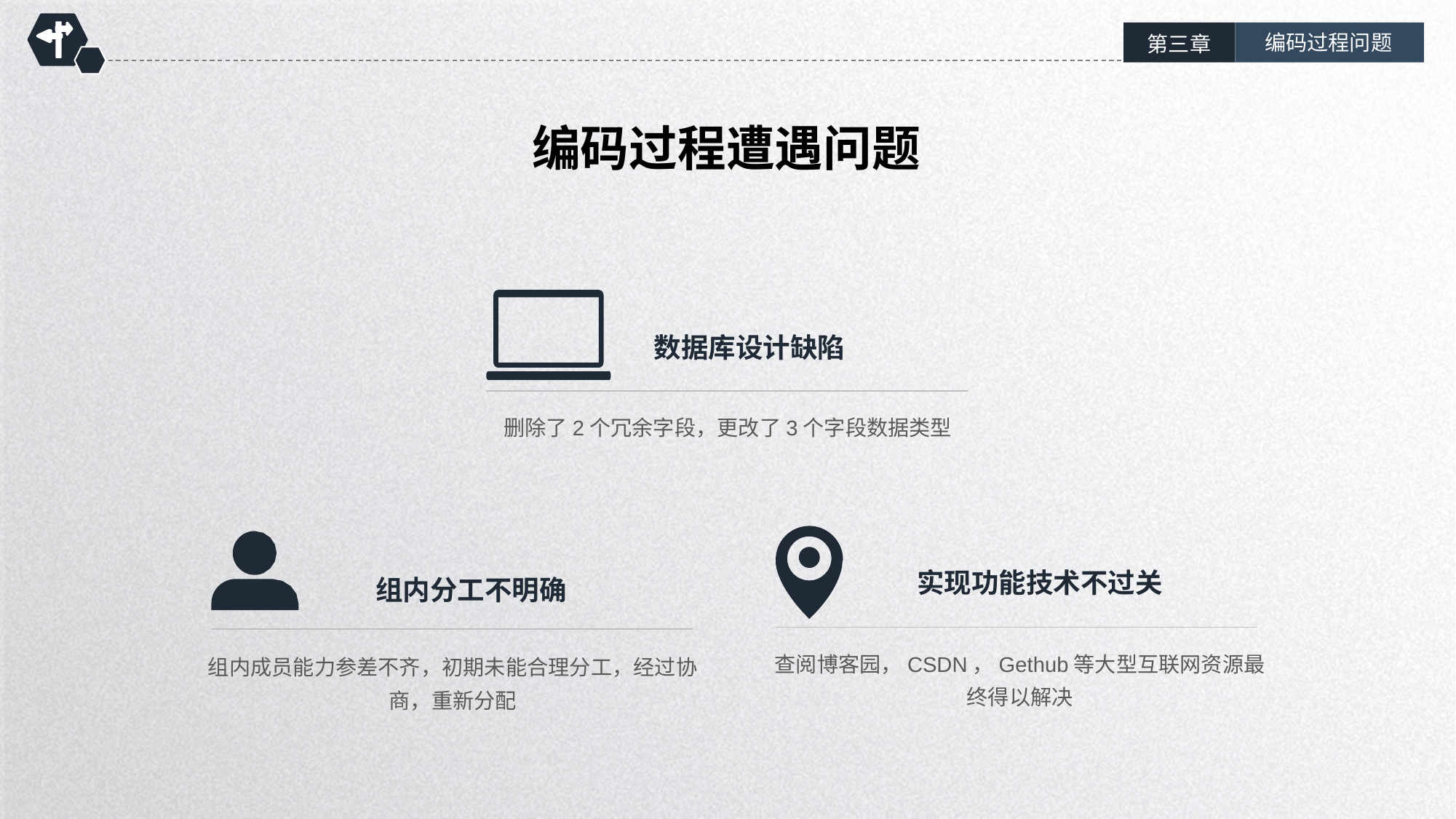

编码过程问题

第三章

编码过程遭遇问题

数据库设计缺陷
删除了2个冗余字段，更改了3个字段数据类型

实现功能技术不过关
组内分工不明确
查阅博客园，CSDN，Gethub等大型互联网资源最终得以解决
组内成员能力参差不齐，初期未能合理分工，经过协商，重新分配
延时符